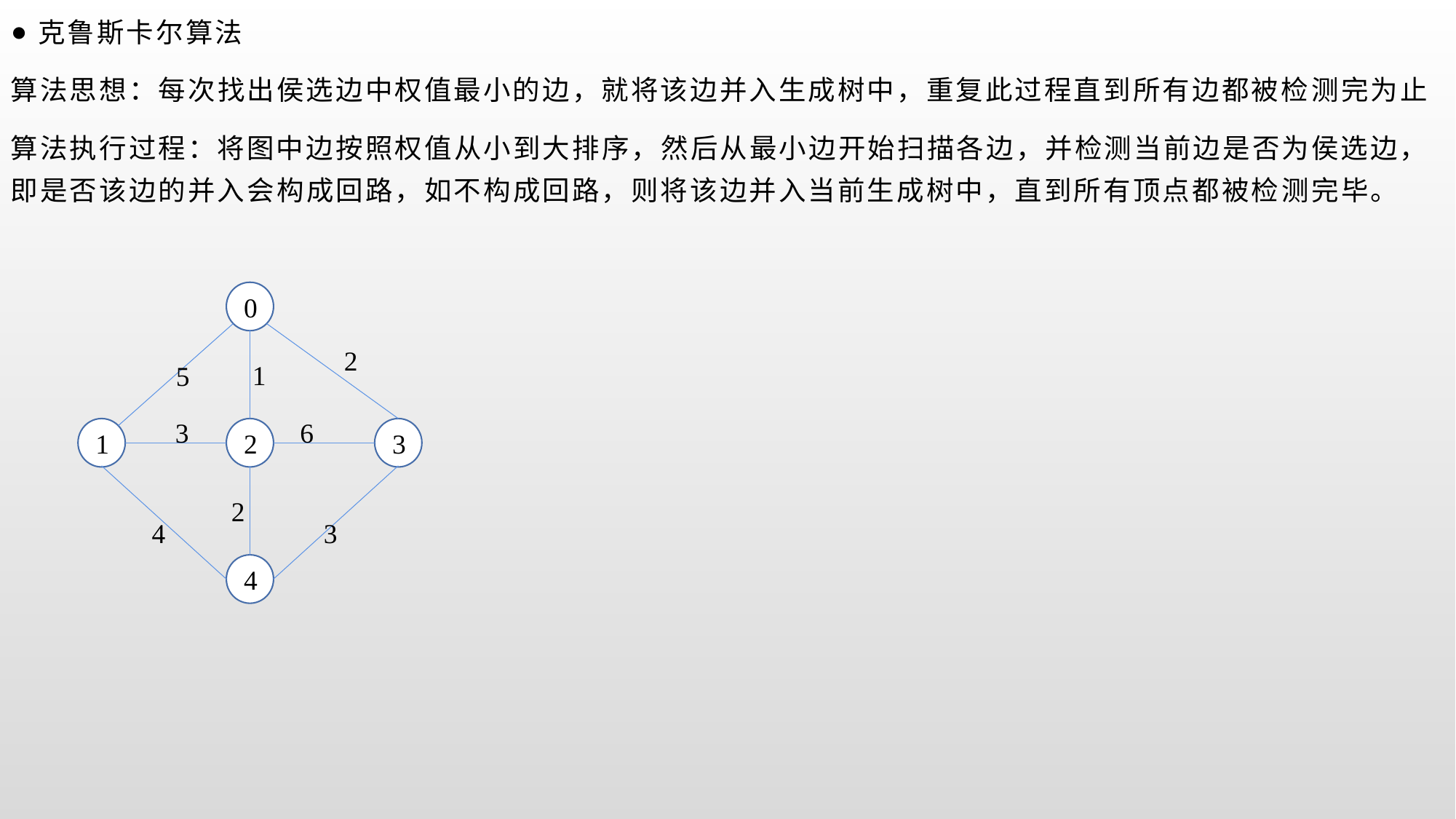

克鲁斯卡尔算法
算法思想：每次找出侯选边中权值最小的边，就将该边并入生成树中，重复此过程直到所有边都被检测完为止
算法执行过程：将图中边按照权值从小到大排序，然后从最小边开始扫描各边，并检测当前边是否为侯选边，即是否该边的并入会构成回路，如不构成回路，则将该边并入当前生成树中，直到所有顶点都被检测完毕。
0
2
1
5
3
6
1
2
3
2
4
3
4